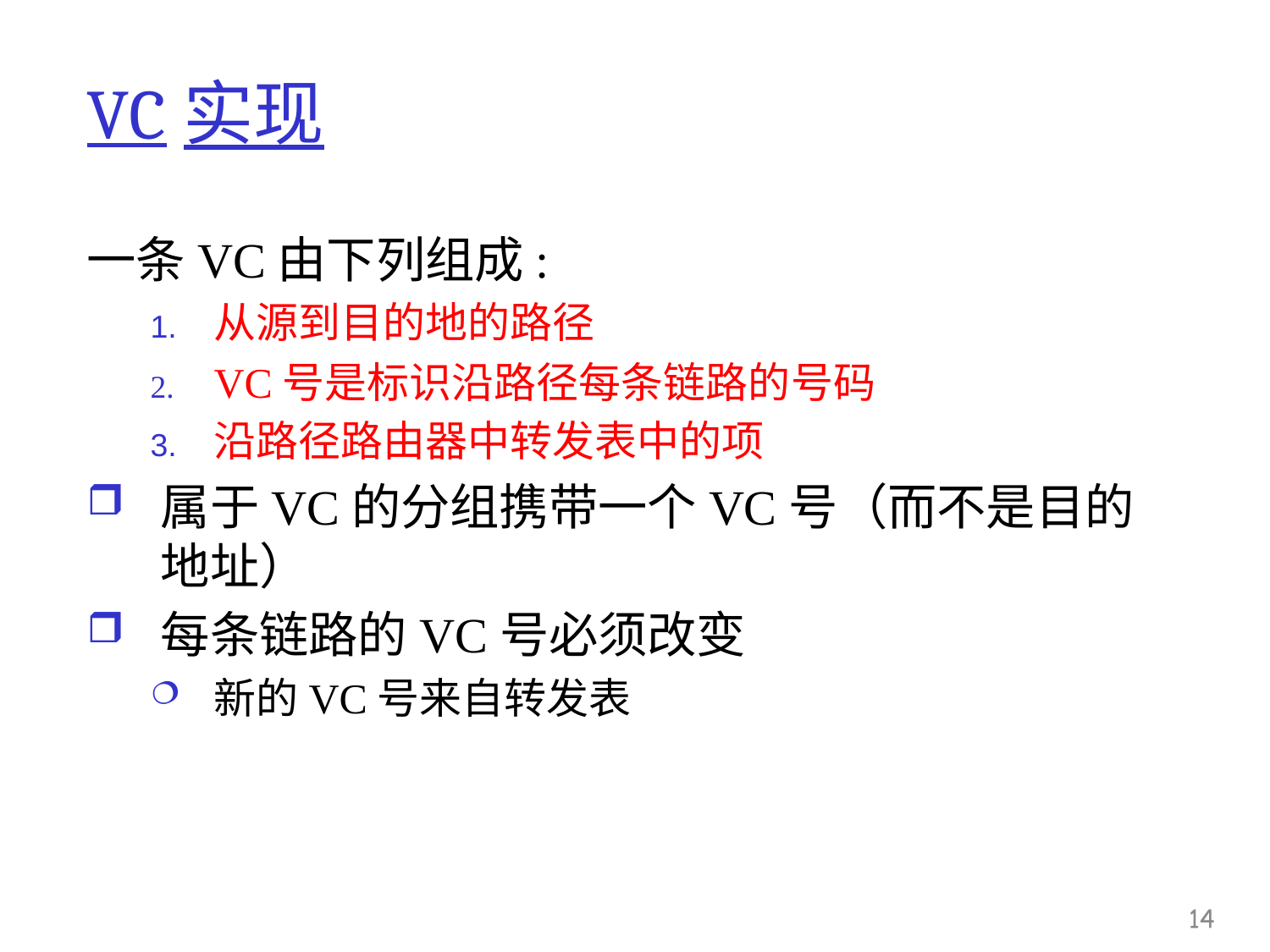

# VC实现
一条VC由下列组成:
从源到目的地的路径
VC号是标识沿路径每条链路的号码
沿路径路由器中转发表中的项
属于VC的分组携带一个VC号（而不是目的地址）
每条链路的VC号必须改变
新的VC号来自转发表
14